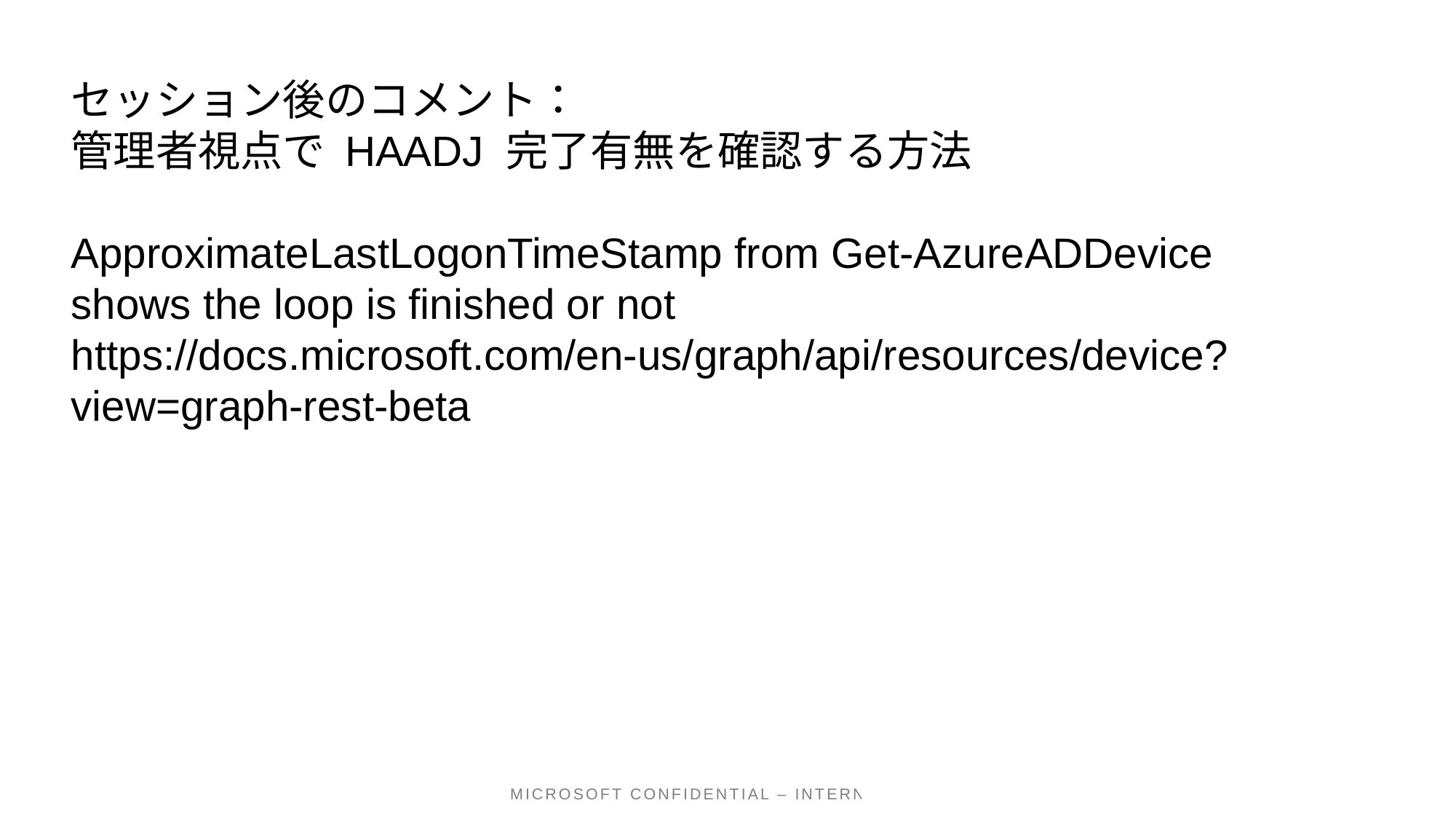

セッション後のコメント：
管理者視点で HAADJ 完了有無を確認する方法

ApproximateLastLogonTimeStamp from Get-AzureADDevice shows the loop is finished or not
https://docs.microsoft.com/en-us/graph/api/resources/device?view=graph-rest-beta